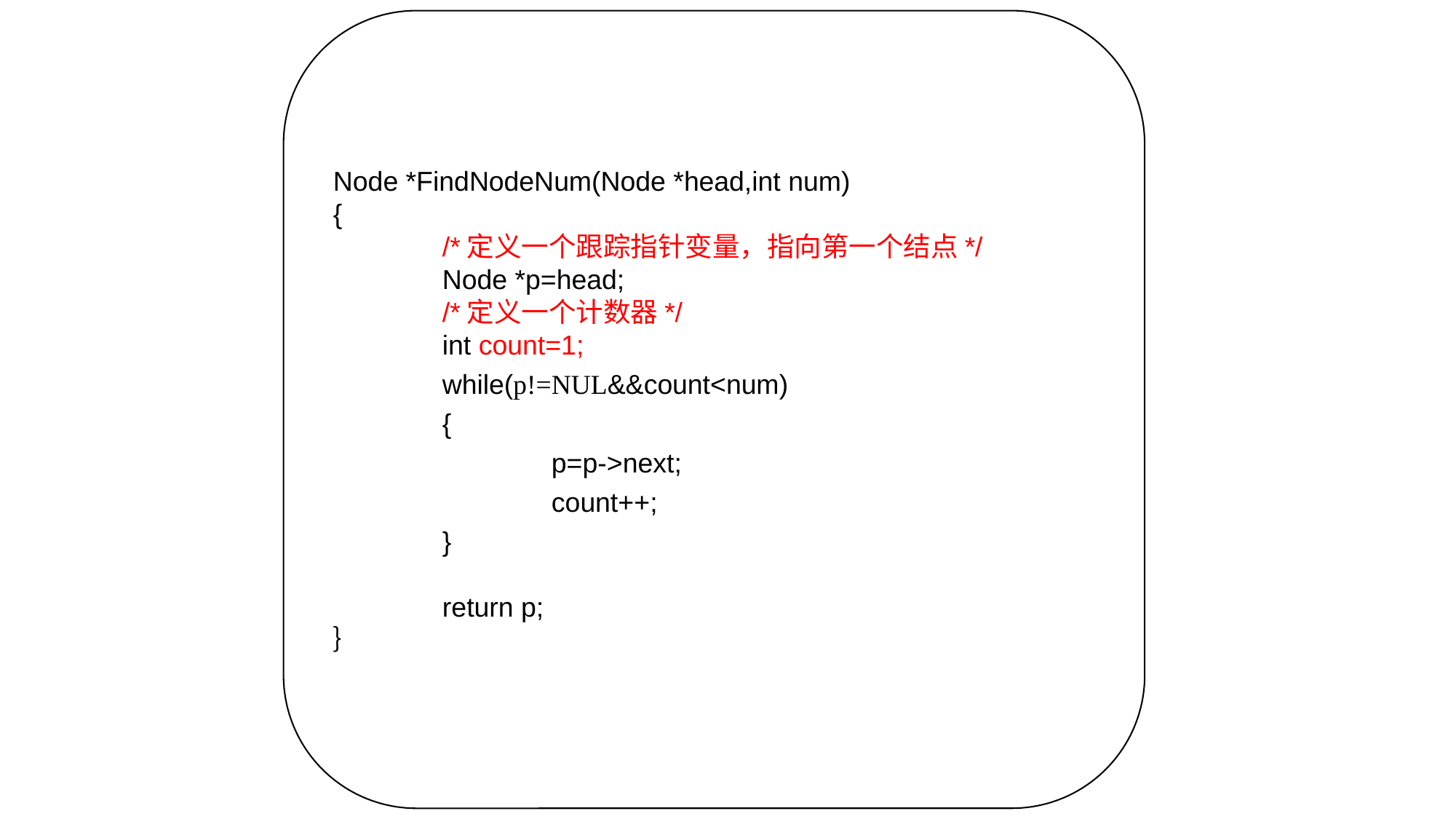

Node *FindNodeNum(Node *head,int num)
{
	/*定义一个跟踪指针变量，指向第一个结点*/
	Node *p=head;
	/*定义一个计数器*/
	int count=1;
	while(p!=NUL&&count<num)
	{
		p=p->next;
		count++;
	}

	return p;
｝